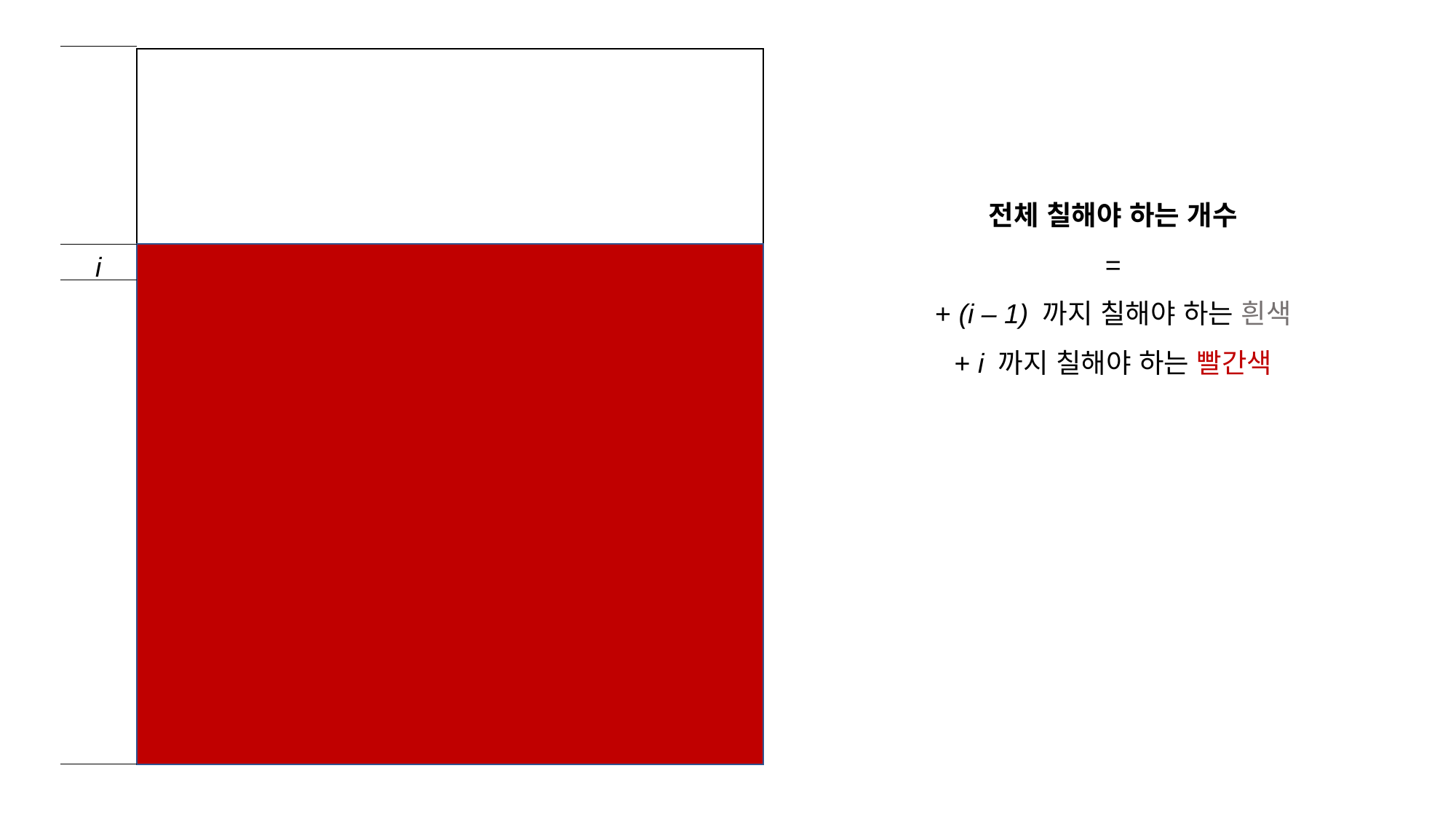

+=
+ 그 줄을 파란색으로 칠할 때 필요한 개수 b
- 그 줄을 빨간색으로 칠할 때 필요했던 개수 r

전체 칠해야 하는 개수
=
+ (i – 1) 까지 칠해야 하는 흰색
+ i 까지 칠해야 하는 빨간색
i